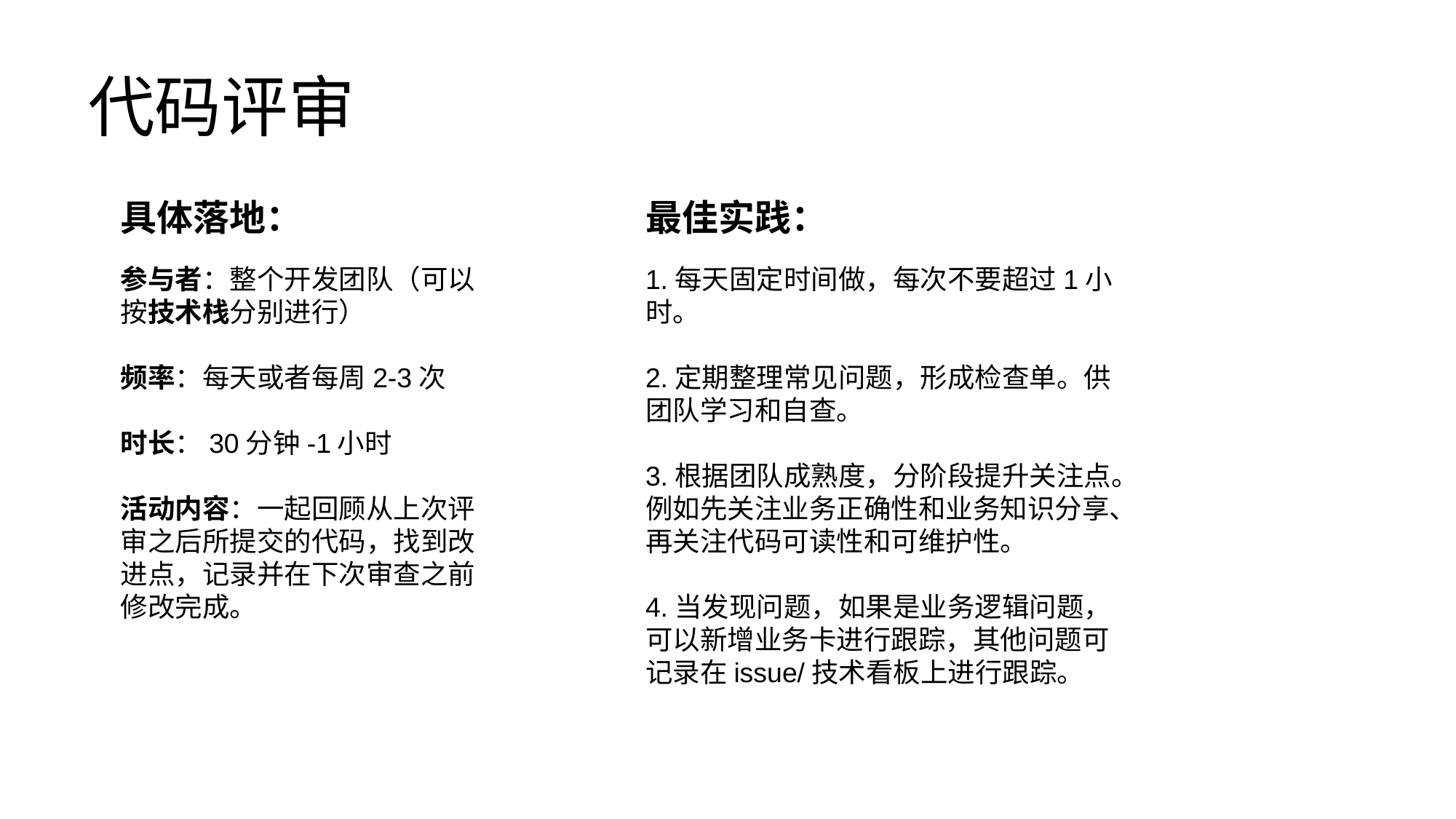

# 代码评审
具体落地：
最佳实践：
参与者：整个开发团队（可以按技术栈分别进⾏）

频率：每天或者每周2-3次

时⻓：30分钟-1⼩时

活动内容：⼀起回顾从上次评审之后所提交的代码，找到改进点，记录并在下次审查之前修改完成。
1.每天固定时间做，每次不要超过1⼩时。

2.定期整理常⻅问题，形成检查单。供团队学习和⾃查。

3.根据团队成熟度，分阶段提升关注点。例如先关注业务正确性和业务知识分享、再关注代码可读性和可维护性。

4.当发现问题，如果是业务逻辑问题，可以新增业务卡进行跟踪，其他问题可记录在issue/技术看板上进行跟踪。